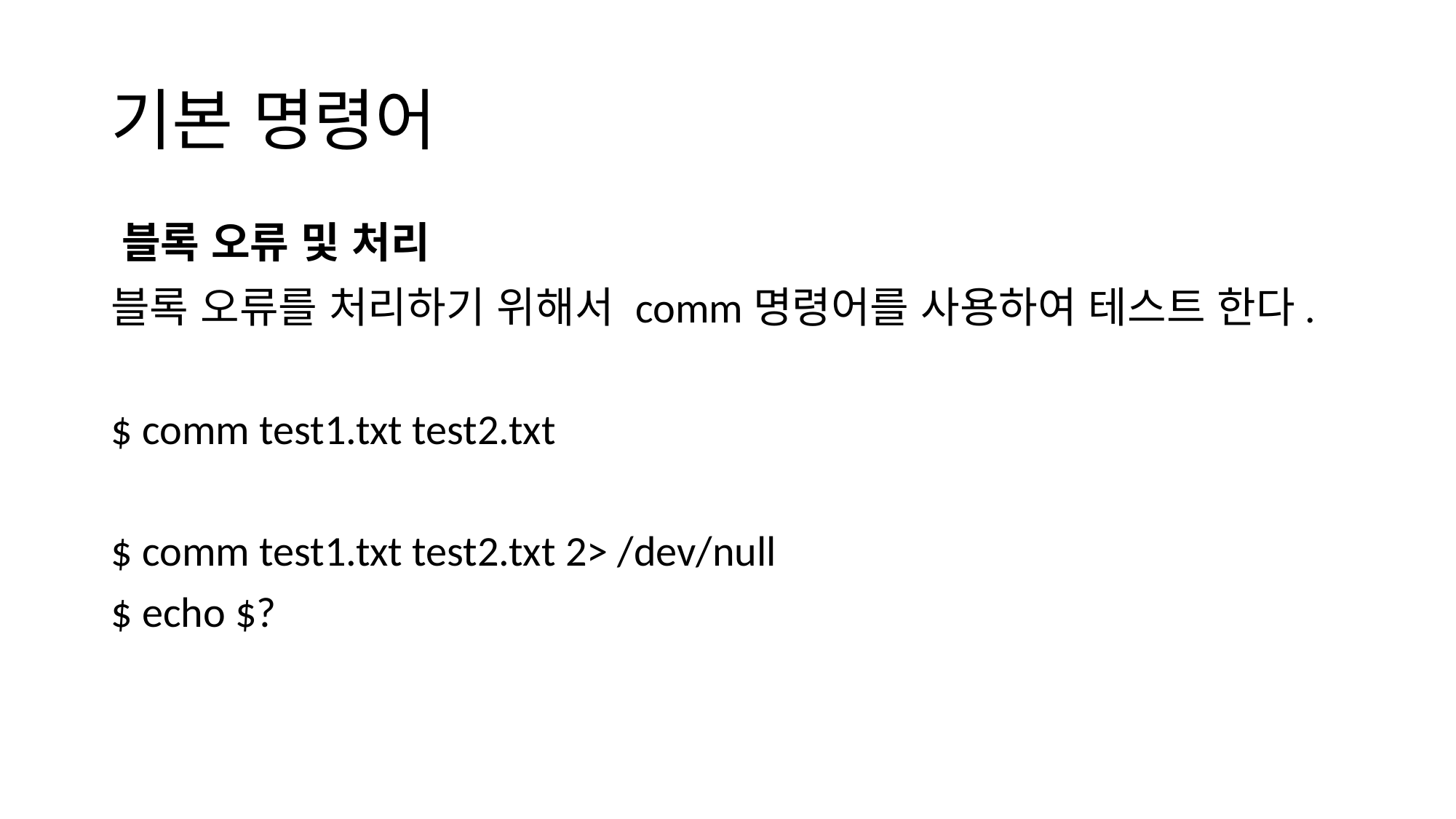

# 기본 명령어
블록 오류 및 처리
블록 오류를 처리하기 위해서 comm명령어를 사용하여 테스트 한다.

$ comm test1.txt test2.txt

$ comm test1.txt test2.txt 2> /dev/null
$ echo $?